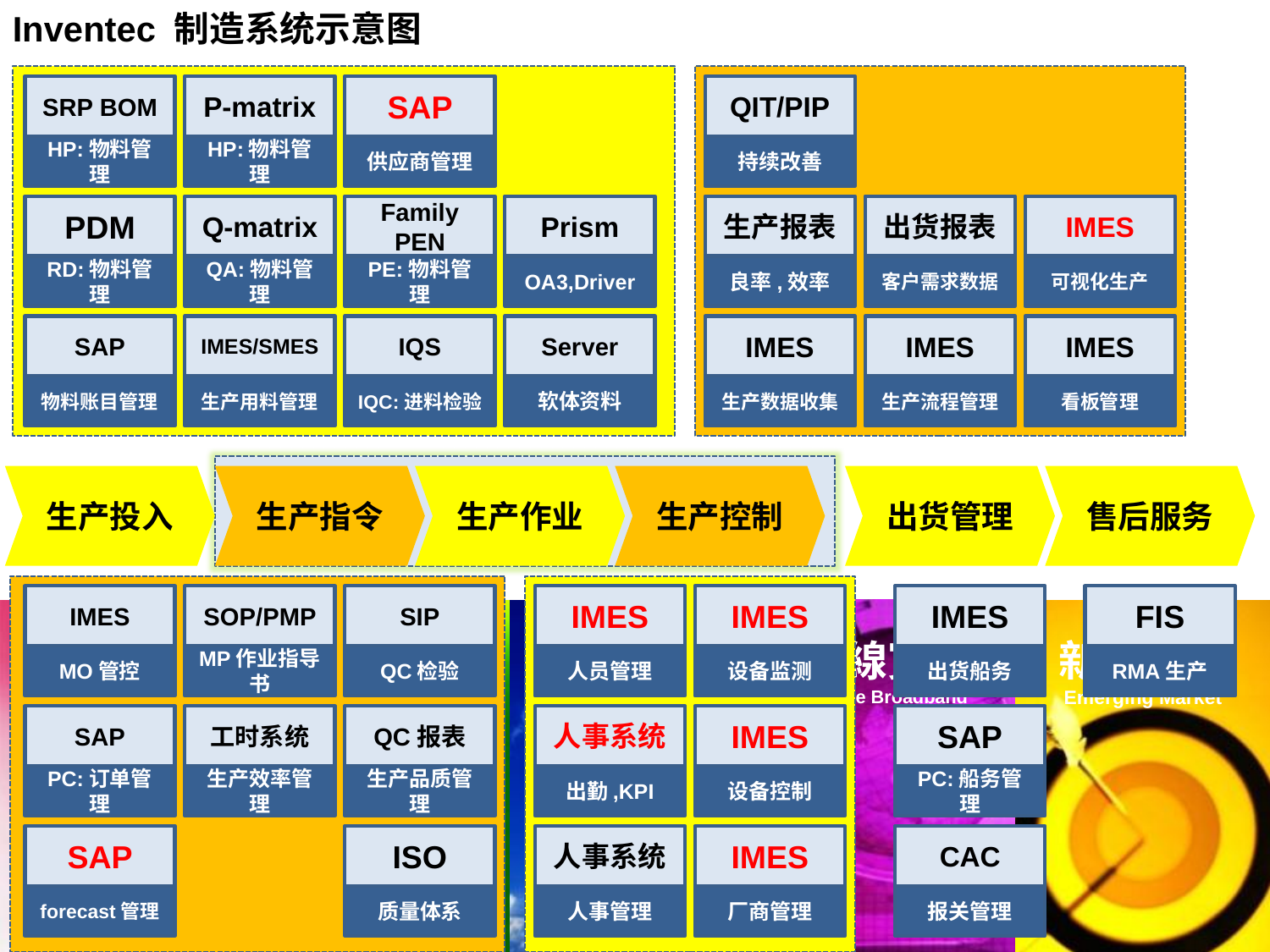

Inventec 制造系统示意图

SRP BOM
HP:物料管理
P-matrix
HP:物料管理
SAP
供应商管理
QIT/PIP
持续改善
PDM
RD:物料管理
Q-matrix
QA:物料管理
Family
PEN
PE:物料管理
Prism
OA3,Driver
生产报表
良率,效率
出货报表
客户需求数据
IMES
可视化生产
SAP
物料账目管理
IMES/SMES
生产用料管理
IQS
IQC:进料检验
Server
软体资料
IMES
生产数据收集
IMES
生产流程管理
IMES
看板管理

生产投入
生产指令
生产作业
生产控制
出货管理
售后服务

IMES
MO管控
SOP/PMP
MP作业指导书
SIP
QC检验
IMES
人员管理
IMES
设备监测
IMES
出货船务
FIS
RMA生产
SAP
PC:订单管理
工时系统
生产效率管理
QC报表
生产品质管理
人事系统
出勤,KPI
IMES
设备控制
SAP
PC:船务管理
SAP
forecast管理
ISO
质量体系
人事系统
人事管理
IMES
厂商管理
CAC
报关管理